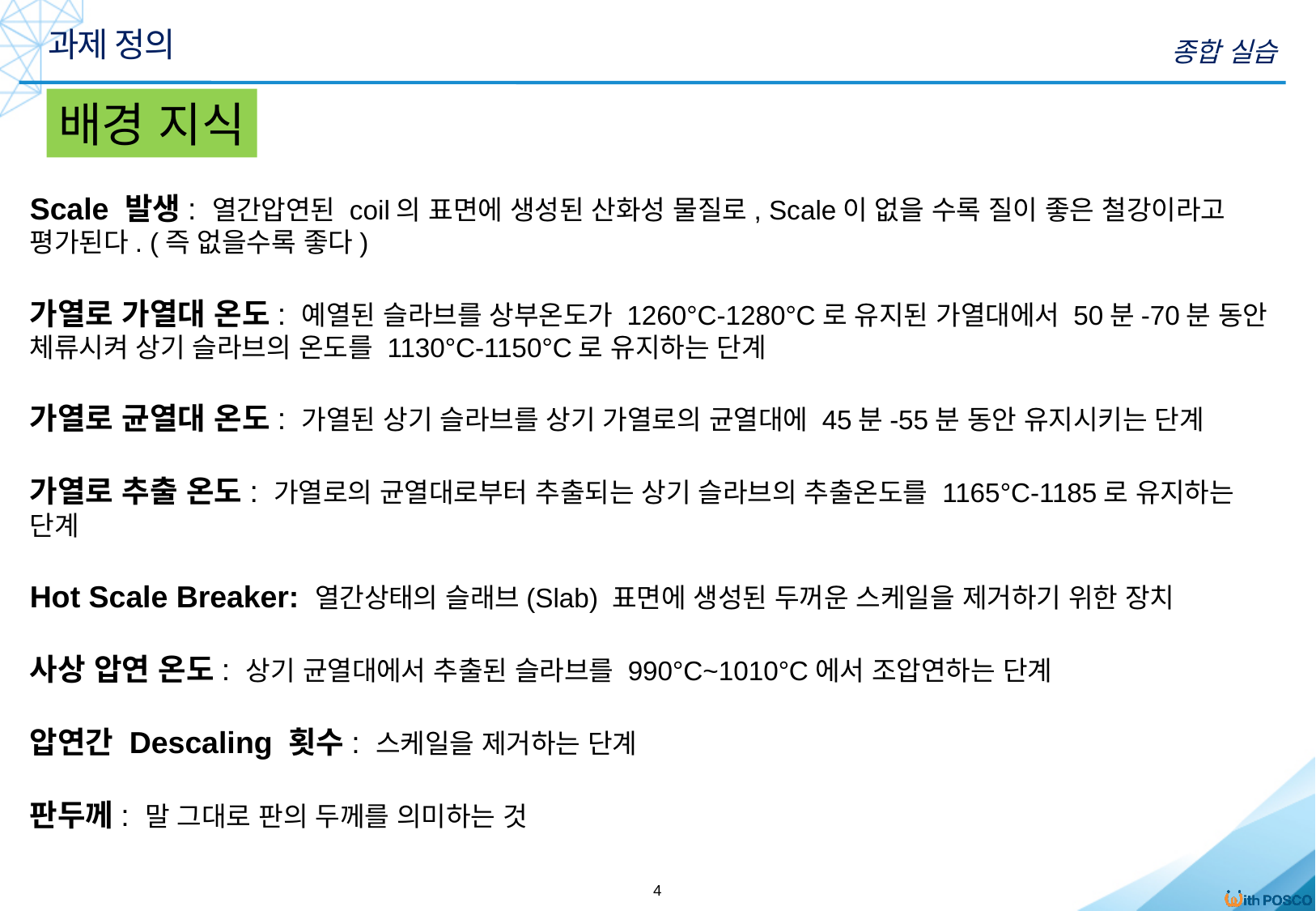

과제 정의
종합 실습
배경 지식
Scale 발생: 열간압연된 coil의 표면에 생성된 산화성 물질로, Scale이 없을 수록 질이 좋은 철강이라고 평가된다. (즉 없을수록 좋다)

가열로 가열대 온도: 예열된 슬라브를 상부온도가 1260°C-1280°C로 유지된 가열대에서 50분-70분 동안 체류시켜 상기 슬라브의 온도를 1130°C-1150°C로 유지하는 단계

가열로 균열대 온도: 가열된 상기 슬라브를 상기 가열로의 균열대에 45분-55분 동안 유지시키는 단계

가열로 추출 온도: 가열로의 균열대로부터 추출되는 상기 슬라브의 추출온도를 1165°C-1185로 유지하는 단계

Hot Scale Breaker: 열간상태의 슬래브(Slab) 표면에 생성된 두꺼운 스케일을 제거하기 위한 장치

사상 압연 온도: 상기 균열대에서 추출된 슬라브를 990°C~1010°C에서 조압연하는 단계

압연간 Descaling 횟수: 스케일을 제거하는 단계

판두께: 말 그대로 판의 두께를 의미하는 것